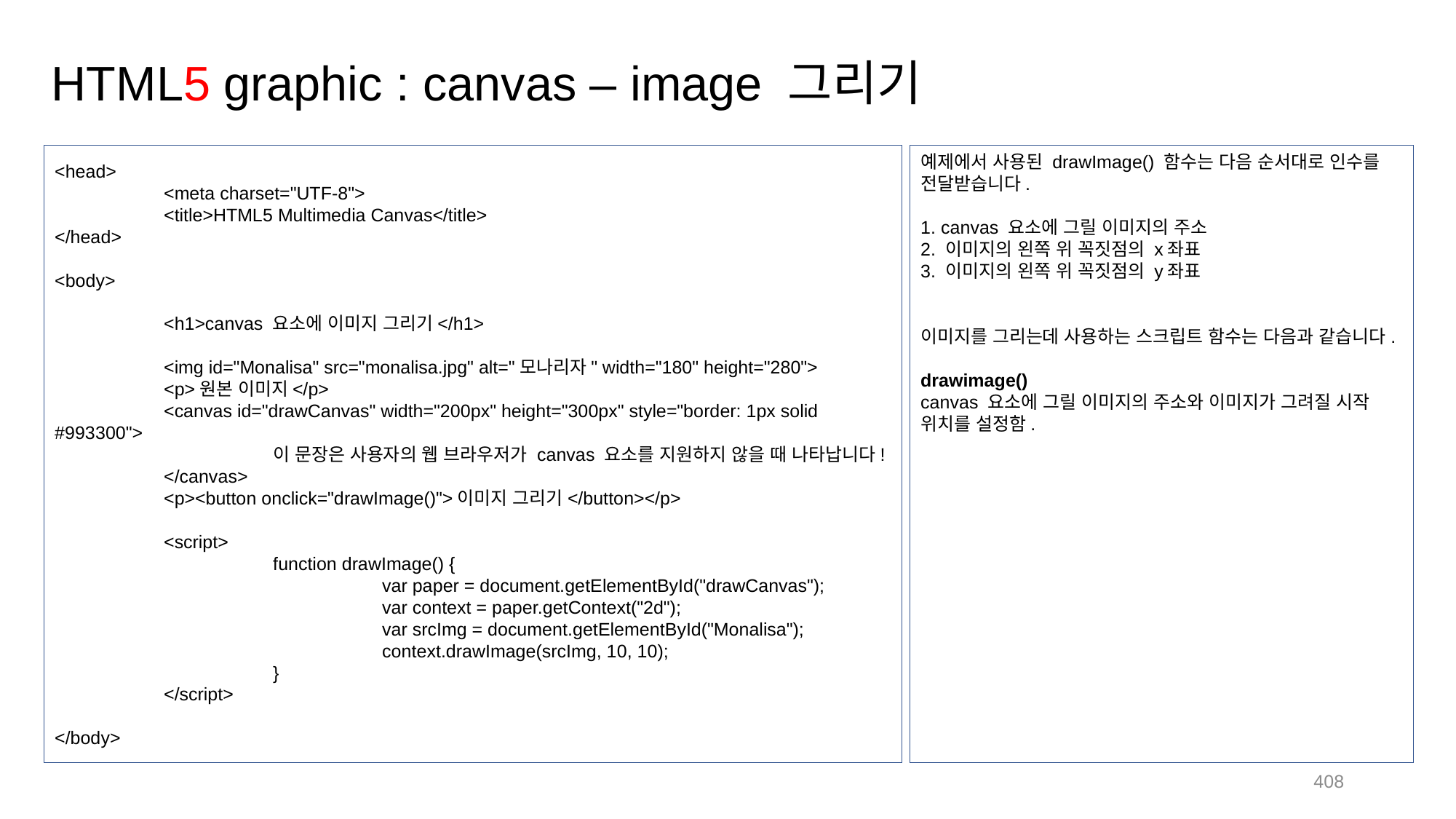

# HTML5 graphic : canvas – image 그리기
<head>
	<meta charset="UTF-8">
	<title>HTML5 Multimedia Canvas</title>
</head>

<body>

	<h1>canvas 요소에 이미지 그리기</h1>

	<img id="Monalisa" src="monalisa.jpg" alt="모나리자" width="180" height="280">
	<p>원본 이미지</p>
	<canvas id="drawCanvas" width="200px" height="300px" style="border: 1px solid #993300">
		이 문장은 사용자의 웹 브라우저가 canvas 요소를 지원하지 않을 때 나타납니다!
	</canvas>
	<p><button onclick="drawImage()">이미지 그리기</button></p>

	<script>
		function drawImage() {
			var paper = document.getElementById("drawCanvas");
			var context = paper.getContext("2d");
			var srcImg = document.getElementById("Monalisa");
			context.drawImage(srcImg, 10, 10);
		}
	</script>

</body>
예제에서 사용된 drawImage() 함수는 다음 순서대로 인수를 전달받습니다.

1. canvas 요소에 그릴 이미지의 주소
2. 이미지의 왼쪽 위 꼭짓점의 x좌표
3. 이미지의 왼쪽 위 꼭짓점의 y좌표

이미지를 그리는데 사용하는 스크립트 함수는 다음과 같습니다.

drawimage()
canvas 요소에 그릴 이미지의 주소와 이미지가 그려질 시작 위치를 설정함.
408